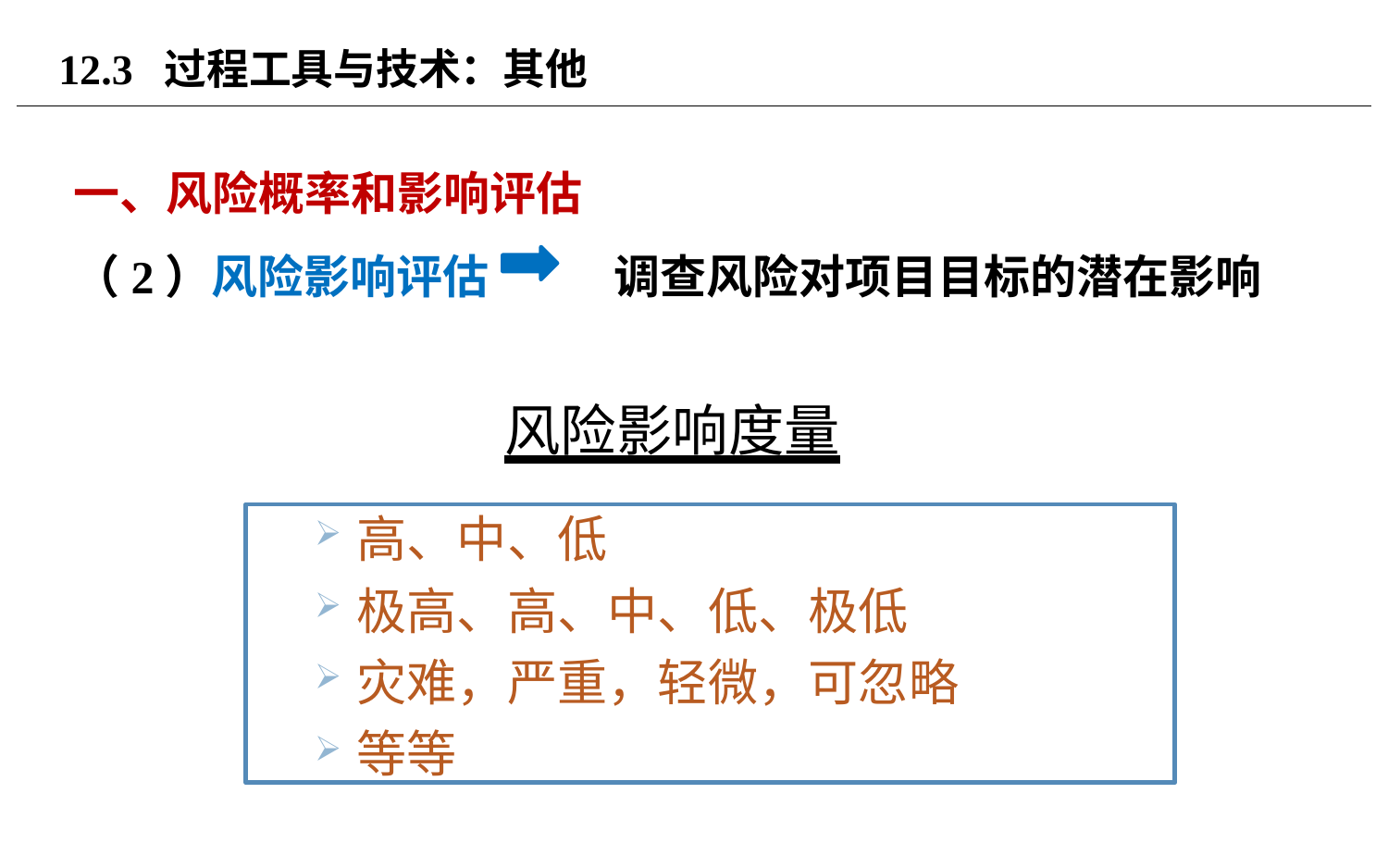

# 12.3  过程工具与技术：其他
一、风险概率和影响评估
（2）风险影响评估            调查风险对项目目标的潜在影响

风险影响度量
高、中、低
极高、高、中、低、极低
灾难，严重，轻微，可忽略
等等